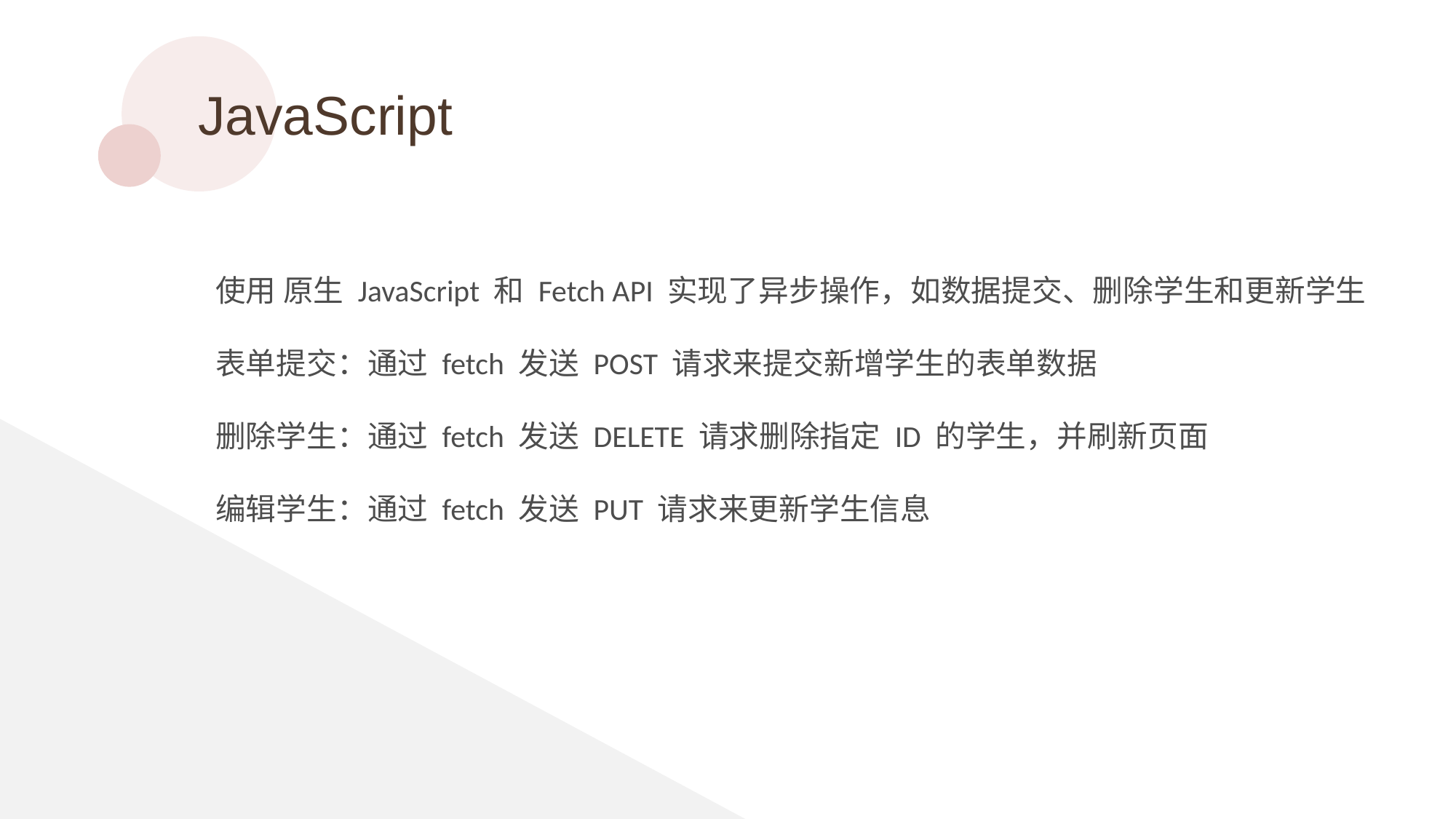

JavaScript

使用 原生 JavaScript 和 Fetch API 实现了异步操作，如数据提交、删除学生和更新学生

表单提交：通过 fetch 发送 POST 请求来提交新增学生的表单数据

删除学生：通过 fetch 发送 DELETE 请求删除指定 ID 的学生，并刷新页面

编辑学生：通过 fetch 发送 PUT 请求来更新学生信息